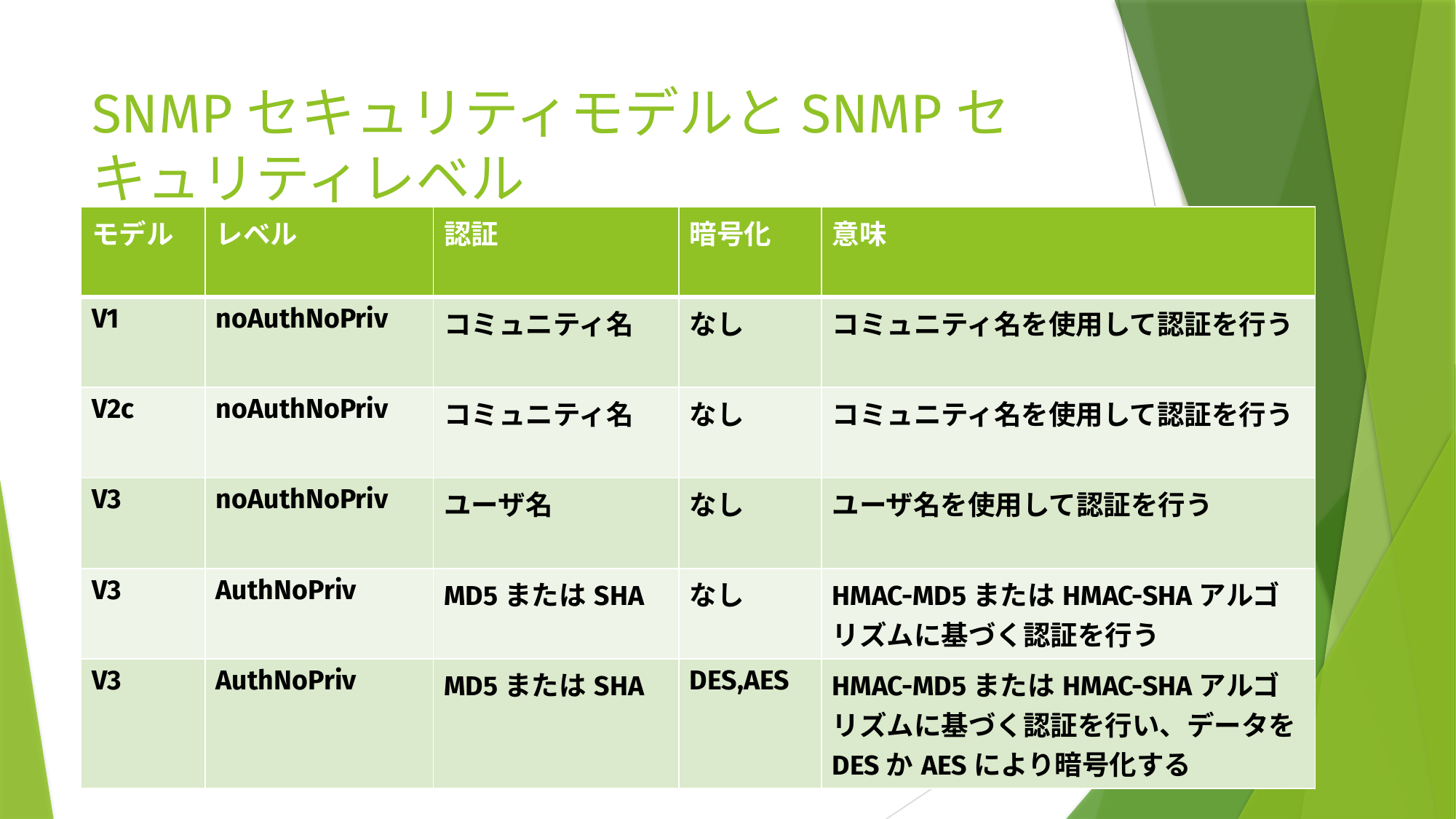

# SNMPセキュリティモデルとSNMPセキュリティレベル
| モデル | レベル | 認証 | 暗号化 | 意味 |
| --- | --- | --- | --- | --- |
| V1 | noAuthNoPriv | コミュニティ名 | なし | コミュニティ名を使用して認証を行う |
| V2c | noAuthNoPriv | コミュニティ名 | なし | コミュニティ名を使用して認証を行う |
| V3 | noAuthNoPriv | ユーザ名 | なし | ユーザ名を使用して認証を行う |
| V3 | AuthNoPriv | MD5またはSHA | なし | HMAC-MD5またはHMAC-SHAアルゴリズムに基づく認証を行う |
| V3 | AuthNoPriv | MD5またはSHA | DES,AES | HMAC-MD5またはHMAC-SHAアルゴリズムに基づく認証を行い、データをDESかAESにより暗号化する |